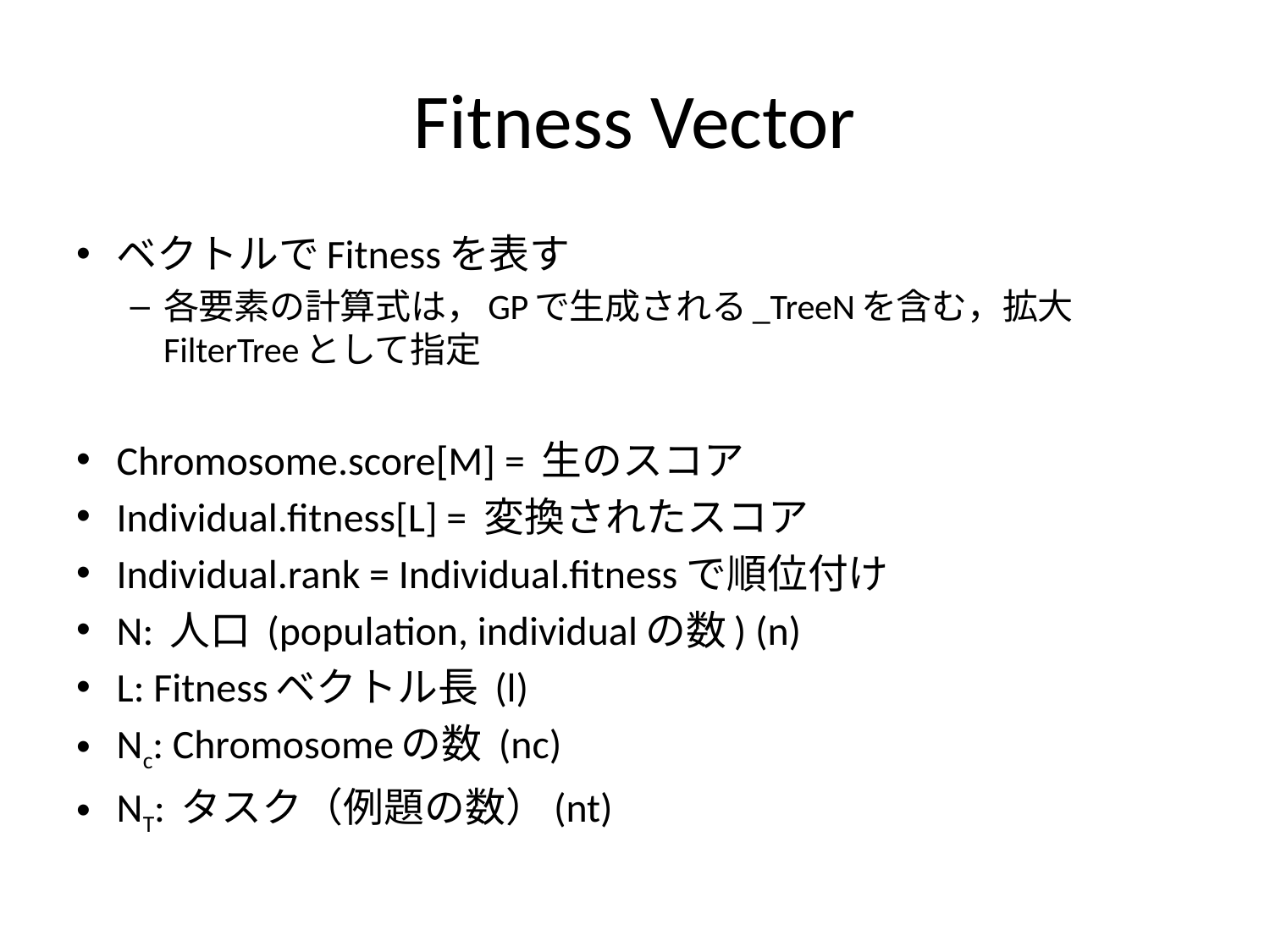

# Fitness Vector
ベクトルでFitnessを表す
各要素の計算式は，GPで生成される_TreeNを含む，拡大FilterTreeとして指定

Chromosome.score[M] = 生のスコア
Individual.fitness[L] = 変換されたスコア
Individual.rank = Individual.fitnessで順位付け
N: 人口 (population, individualの数) (n)
L: Fitnessベクトル長 (l)
Nc: Chromosomeの数 (nc)
NT: タスク（例題の数）(nt)